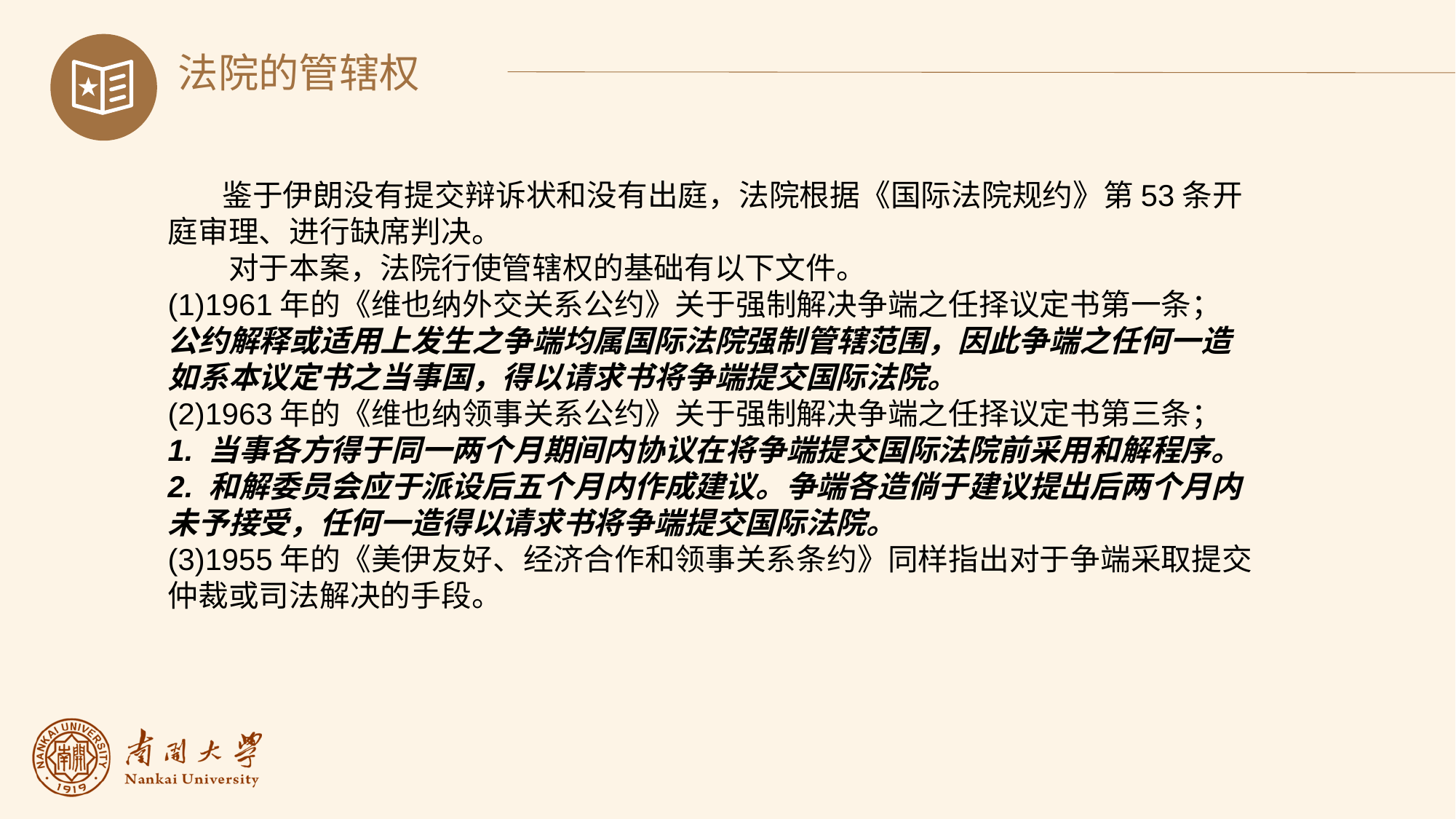

法院的管辖权

       鉴于伊朗没有提交辩诉状和没有出庭，法院根据《国际法院规约》第53条开庭审理、进行缺席判决。
　　对于本案，法院行使管辖权的基础有以下文件。
(1)1961年的《维也纳外交关系公约》关于强制解决争端之任择议定书第一条；
公约解释或适用上发生之争端均属国际法院强制管辖范围，因此争端之任何一造如系本议定书之当事国，得以请求书将争端提交国际法院。
(2)1963年的《维也纳领事关系公约》关于强制解决争端之任择议定书第三条；
1. 当事各方得于同一两个月期间内协议在将争端提交国际法院前采用和解程序。
2. 和解委员会应于派设后五个月内作成建议。争端各造倘于建议提出后两个月内未予接受，任何一造得以请求书将争端提交国际法院。
(3)1955年的《美伊友好、经济合作和领事关系条约》同样指出对于争端采取提交仲裁或司法解决的手段。